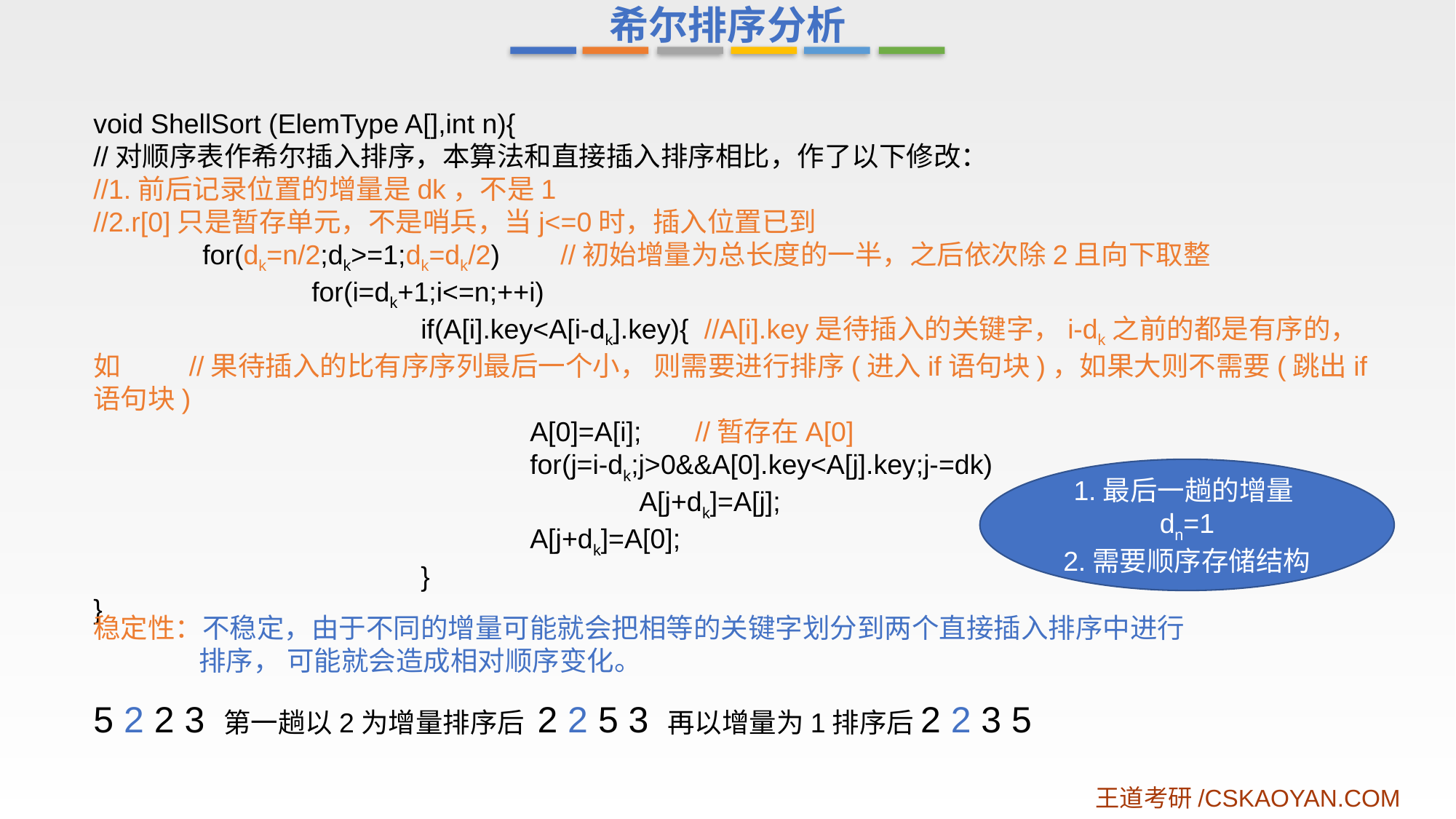

希尔排序分析

void ShellSort (ElemType A[],int n){
//对顺序表作希尔插入排序，本算法和直接插入排序相比，作了以下修改：
//1.前后记录位置的增量是dk，不是1
//2.r[0]只是暂存单元，不是哨兵，当j<=0时，插入位置已到
	for(dk=n/2;dk>=1;dk=dk/2)	    //初始增量为总长度的一半，之后依次除2且向下取整
		for(i=dk+1;i<=n;++i)
			if(A[i].key<A[i-dk].key){  //A[i].key是待插入的关键字，i-dk之前的都是有序的，如          //果待插入的比有序序列最后一个小， 则需要进行排序(进入if语句块)，如果大则不需要(跳出if语句块)
				A[0]=A[i];       //暂存在A[0]
				for(j=i-dk;j>0&&A[0].key<A[j].key;j-=dk)
					A[j+dk]=A[j];
				A[j+dk]=A[0];
			}
}
1.最后一趟的增量dn=1
2.需要顺序存储结构
稳定性：不稳定，由于不同的增量可能就会把相等的关键字划分到两个直接插入排序中进行
                排序， 可能就会造成相对顺序变化。
5 2 2 3 第一趟以2为增量排序后 2 2 5 3 再以增量为1排序后2 2 3 5
王道考研/CSKAOYAN.COM